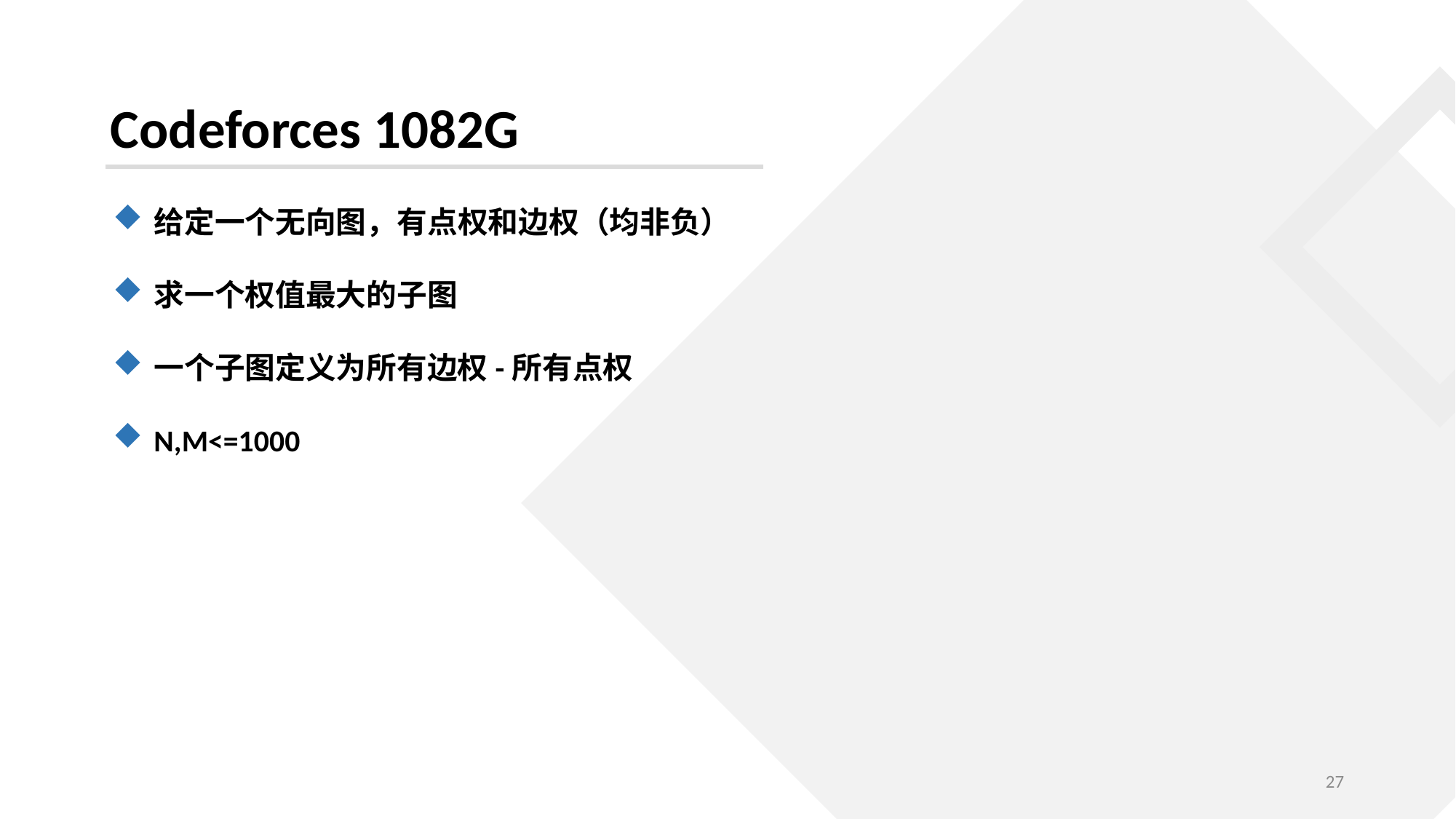

Codeforces 1082G
给定一个无向图，有点权和边权（均非负）

求一个权值最大的子图

一个子图定义为所有边权-所有点权

N,M<=1000

27